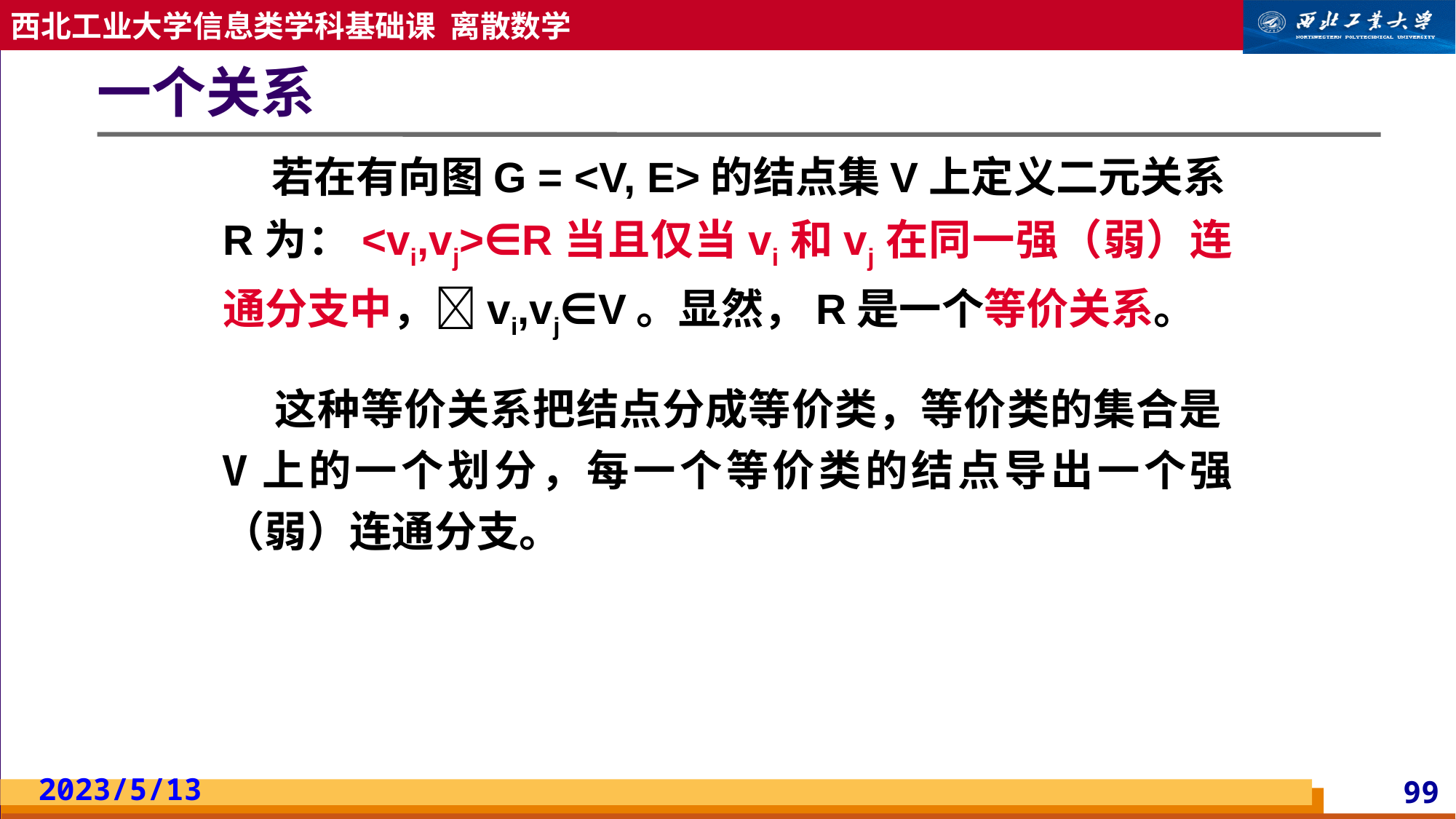

# 一个关系
    若在有向图G = <V, E>的结点集V上定义二元关系R为：<vi,vj>∈R当且仅当vi和vj在同一强（弱）连通分支中，∀vi,vj∈V。显然，R是一个等价关系。
    这种等价关系把结点分成等价类，等价类的集合是V上的一个划分，每一个等价类的结点导出一个强（弱）连通分支。
2023/5/13